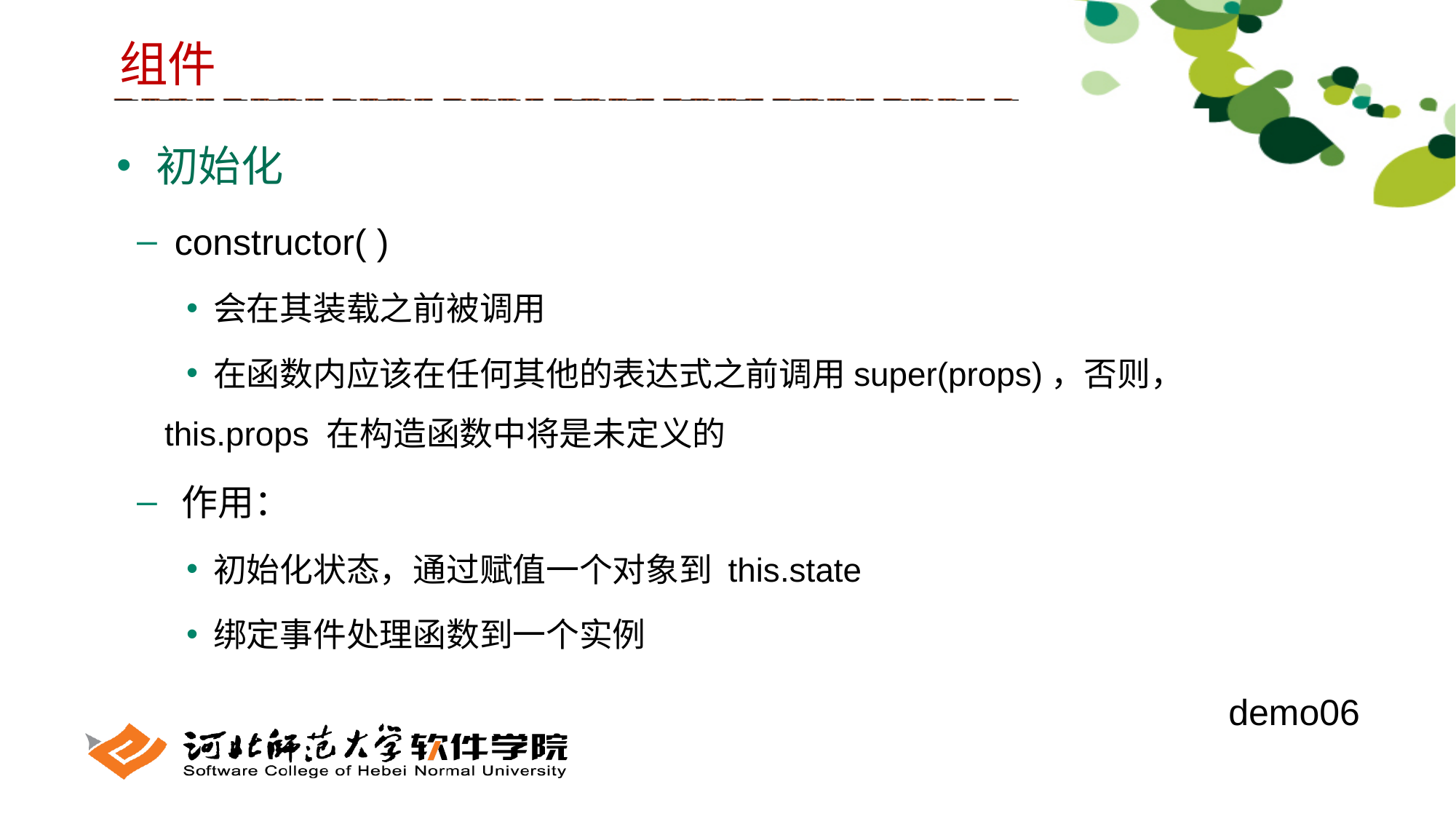

组件
 初始化
 constructor( )
 会在其装载之前被调用
 在函数内应该在任何其他的表达式之前调用super(props)，否则，this.props 在构造函数中将是未定义的
 作用：
 初始化状态，通过赋值一个对象到 this.state
 绑定事件处理函数到一个实例
demo06